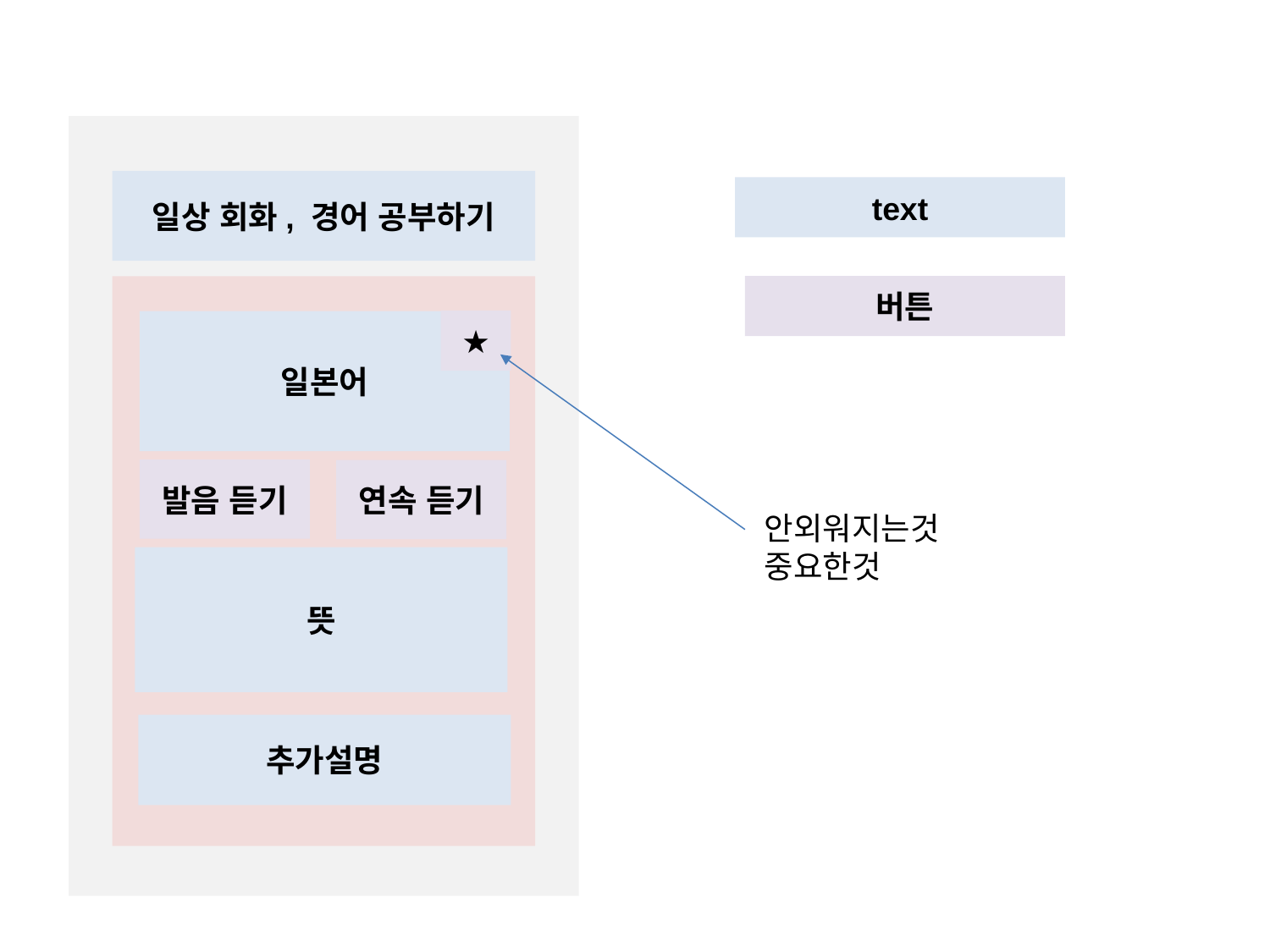

일상 회화, 경어 공부하기
text

버튼
★
일본어
발음 듣기
연속 듣기
안외워지는것
중요한것
뜻
추가설명